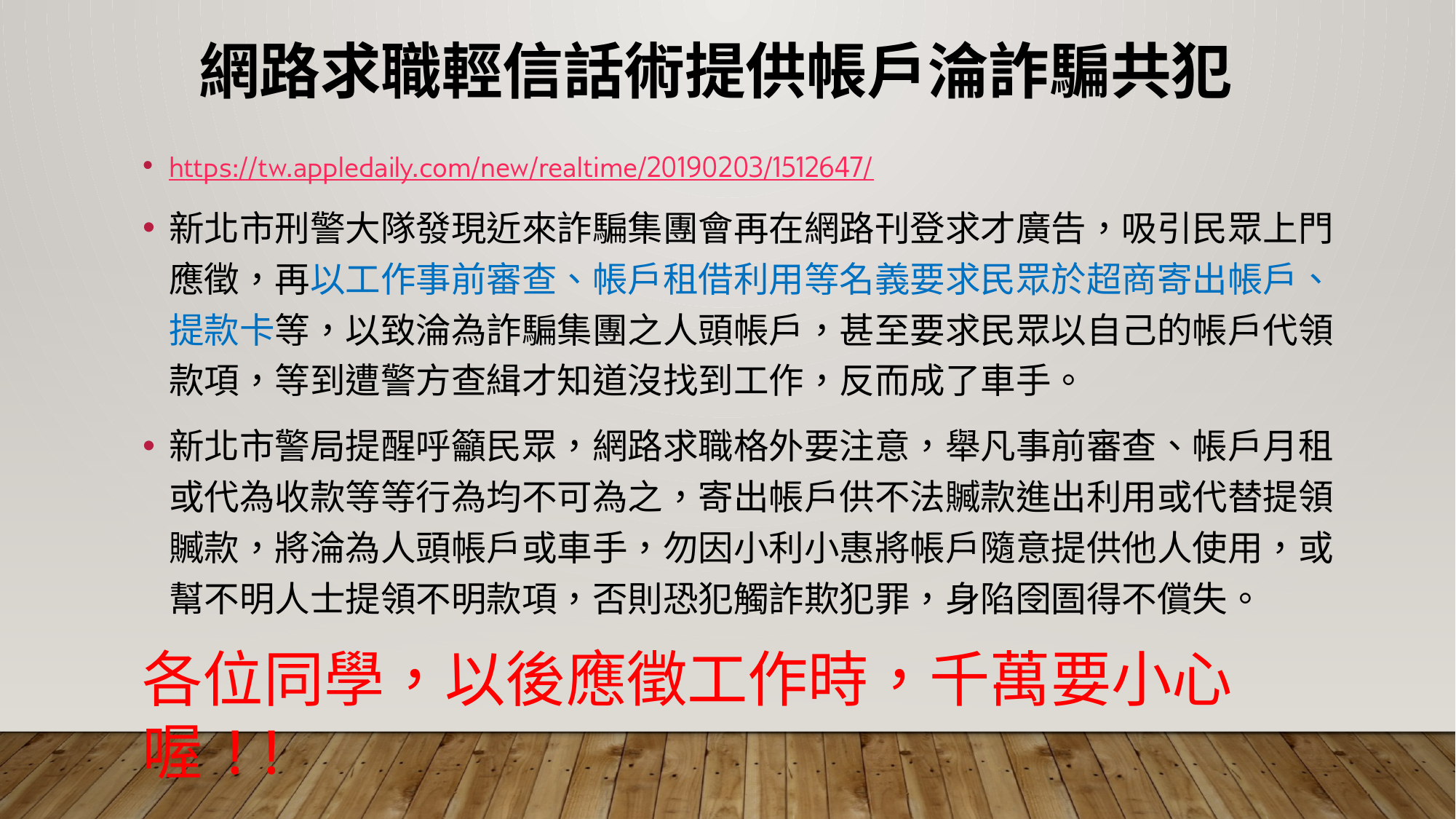

網路求職輕信話術提供帳戶淪詐騙共犯
https://tw.appledaily.com/new/realtime/20190203/1512647/
新北市刑警大隊發現近來詐騙集團會再在網路刊登求才廣告，吸引民眾上門應徵，再以工作事前審查、帳戶租借利用等名義要求民眾於超商寄出帳戶、提款卡等，以致淪為詐騙集團之人頭帳戶，甚至要求民眾以自己的帳戶代領款項，等到遭警方查緝才知道沒找到工作，反而成了車手。
新北市警局提醒呼籲民眾，網路求職格外要注意，舉凡事前審查、帳戶月租或代為收款等等行為均不可為之，寄出帳戶供不法贓款進出利用或代替提領贓款，將淪為人頭帳戶或車手，勿因小利小惠將帳戶隨意提供他人使用，或幫不明人士提領不明款項，否則恐犯觸詐欺犯罪，身陷囹圄得不償失。
各位同學，以後應徵工作時，千萬要小心喔!!